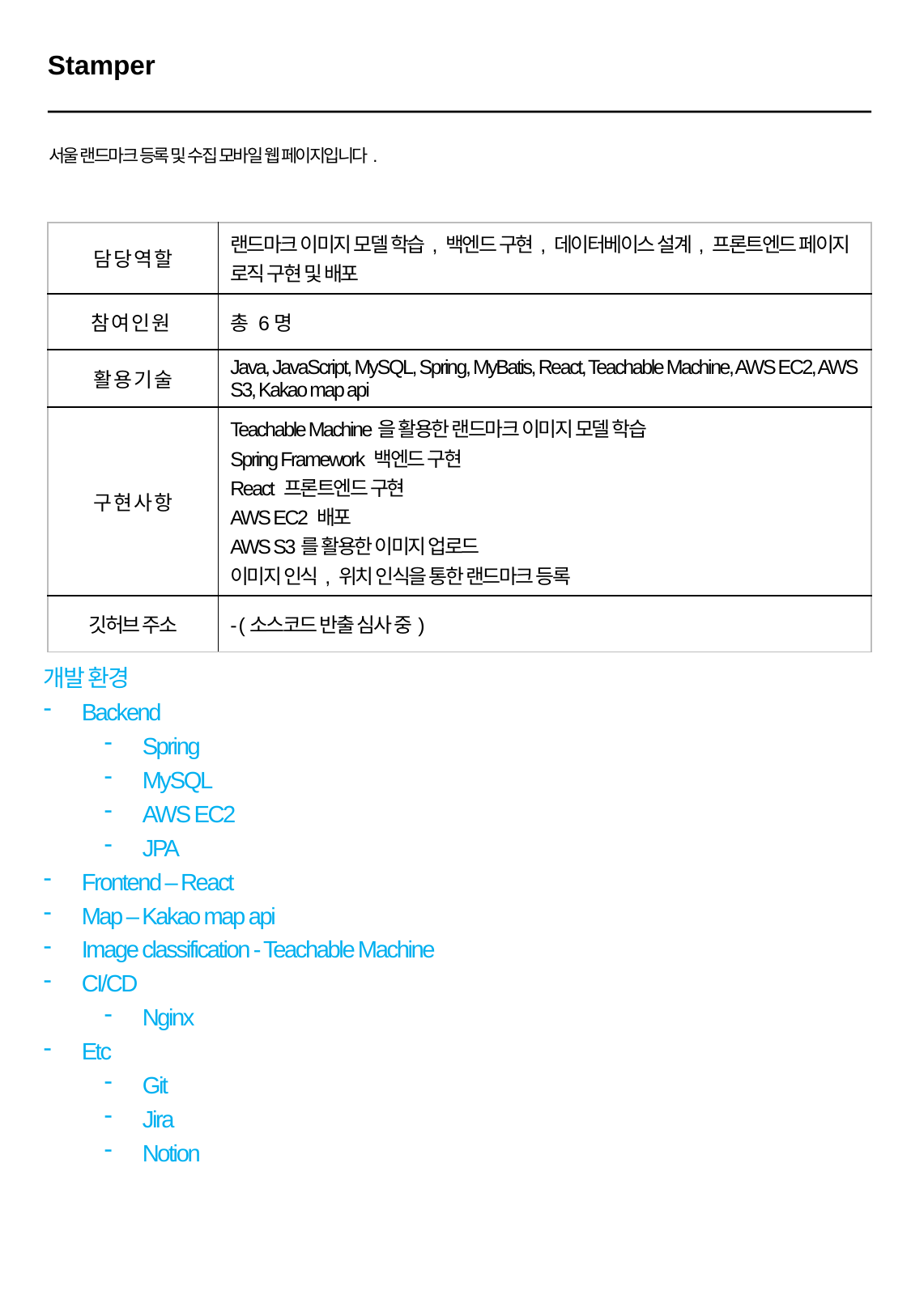

Stamper

서울 랜드마크 등록 및 수집 모바일 웹 페이지입니다.
| 담 당 역 할 | 랜드마크 이미지 모델 학습, 백엔드 구현, 데이터베이스 설계, 프론트엔드 페이지 로직 구현 및 배포 |
| --- | --- |
| 참 여 인 원 | 총 6명 |
| 활 용 기 술 | Java, JavaScript, MySQL, Spring, MyBatis, React, Teachable Machine, AWS EC2, AWS S3, Kakao map api |
| 구 현 사 항 | Teachable Machine을 활용한 랜드마크 이미지 모델 학습 Spring Framework 백엔드 구현 React 프론트엔드 구현 AWS EC2 배포 AWS S3를 활용한 이미지 업로드 이미지 인식, 위치 인식을 통한 랜드마크 등록 |
| 깃허브 주소 | - (소스코드 반출 심사 중) |
개발 환경
Backend
Spring
MySQL
AWS EC2
JPA
Frontend – React
Map – Kakao map api
Image classification - Teachable Machine
CI/CD
Nginx
Etc
Git
Jira
Notion